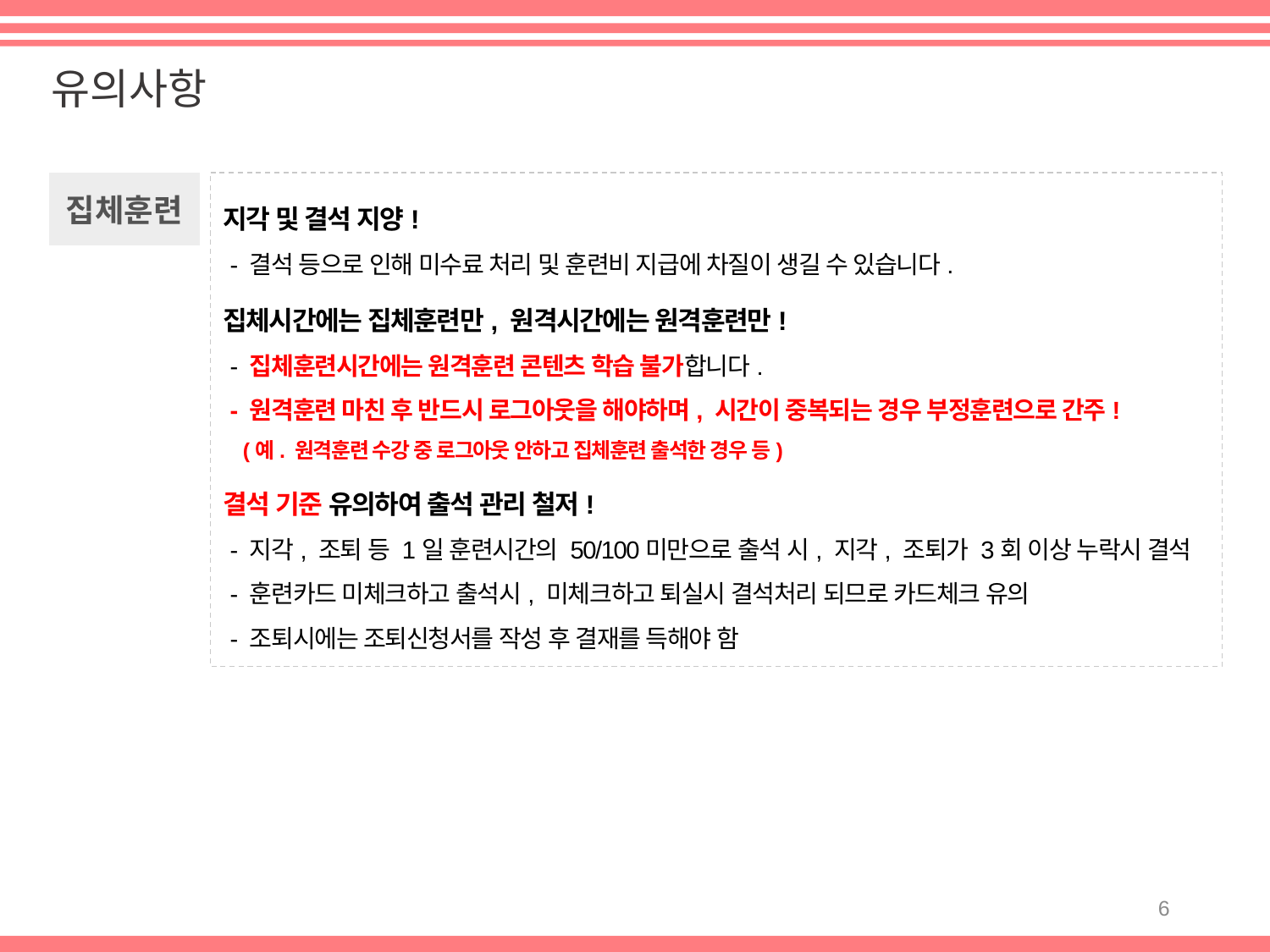

유의사항
지각 및 결석 지양!
 - 결석 등으로 인해 미수료 처리 및 훈련비 지급에 차질이 생길 수 있습니다.

집체시간에는 집체훈련만, 원격시간에는 원격훈련만!
 - 집체훈련시간에는 원격훈련 콘텐츠 학습 불가합니다.
 - 원격훈련 마친 후 반드시 로그아웃을 해야하며, 시간이 중복되는 경우 부정훈련으로 간주!
    (예. 원격훈련 수강 중 로그아웃 안하고 집체훈련 출석한 경우 등)

결석 기준 유의하여 출석 관리 철저!
 - 지각, 조퇴 등 1일 훈련시간의 50/100미만으로 출석 시, 지각, 조퇴가 3회 이상 누락시 결석
 - 훈련카드 미체크하고 출석시, 미체크하고 퇴실시 결석처리 되므로 카드체크 유의
 - 조퇴시에는 조퇴신청서를 작성 후 결재를 득해야 함
집체훈련
6